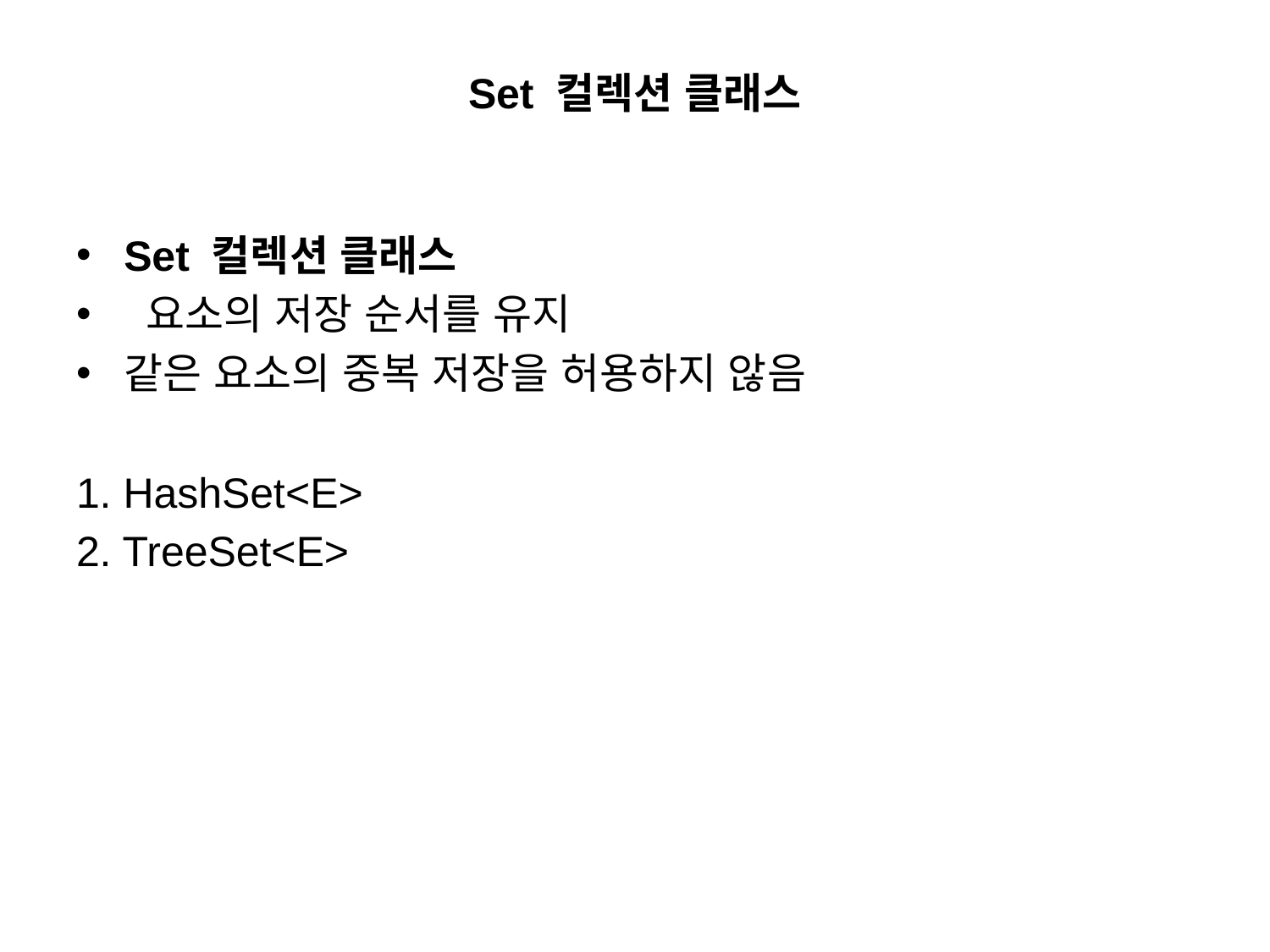

# Set 컬렉션 클래스
Set 컬렉션 클래스
 요소의 저장 순서를 유지
같은 요소의 중복 저장을 허용하지 않음

1. HashSet<E>
2. TreeSet<E>